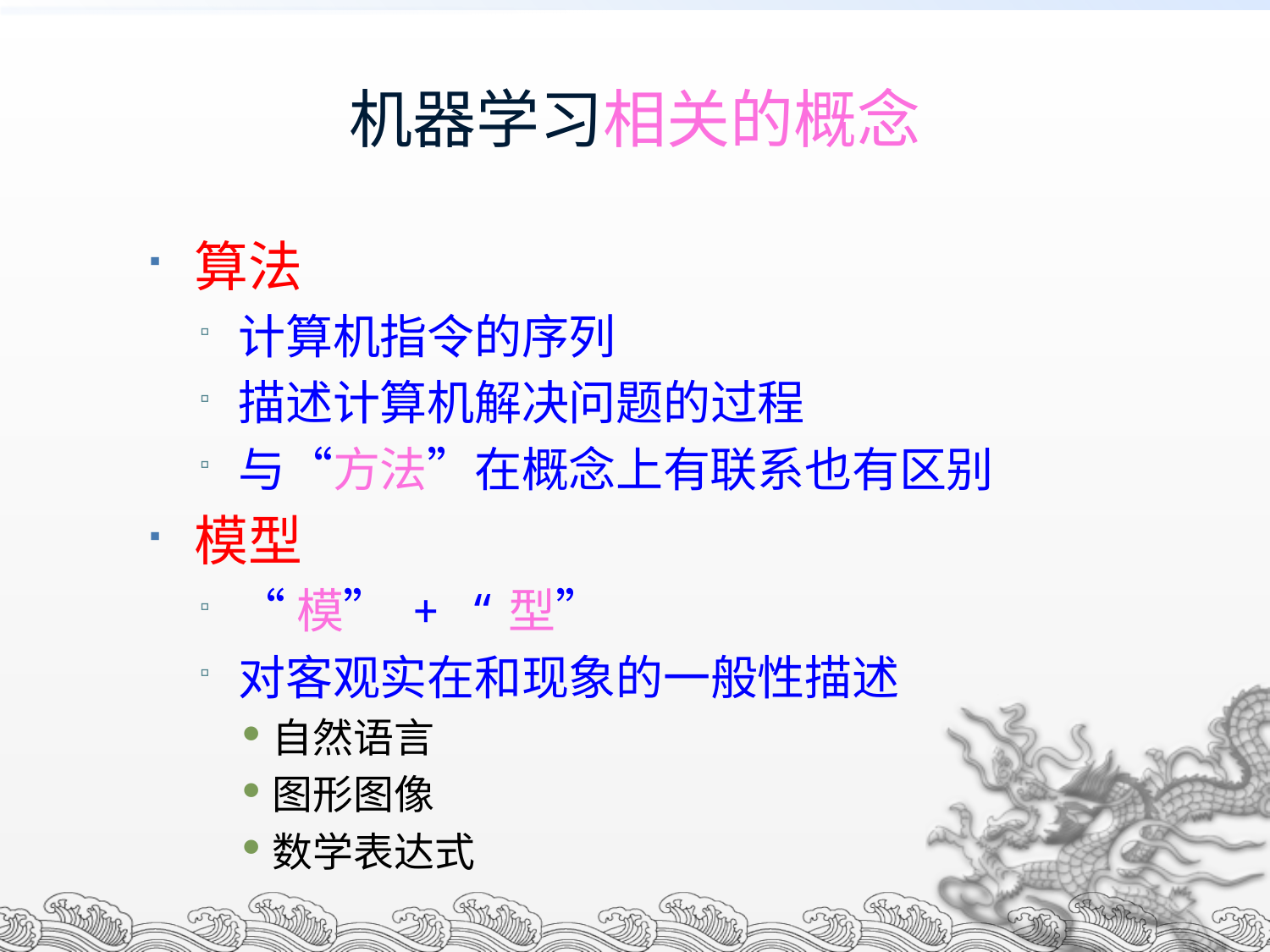

# 机器学习相关的概念
算法
计算机指令的序列
描述计算机解决问题的过程
与“方法”在概念上有联系也有区别
模型
“模” + “型”
对客观实在和现象的一般性描述
自然语言
图形图像
数学表达式